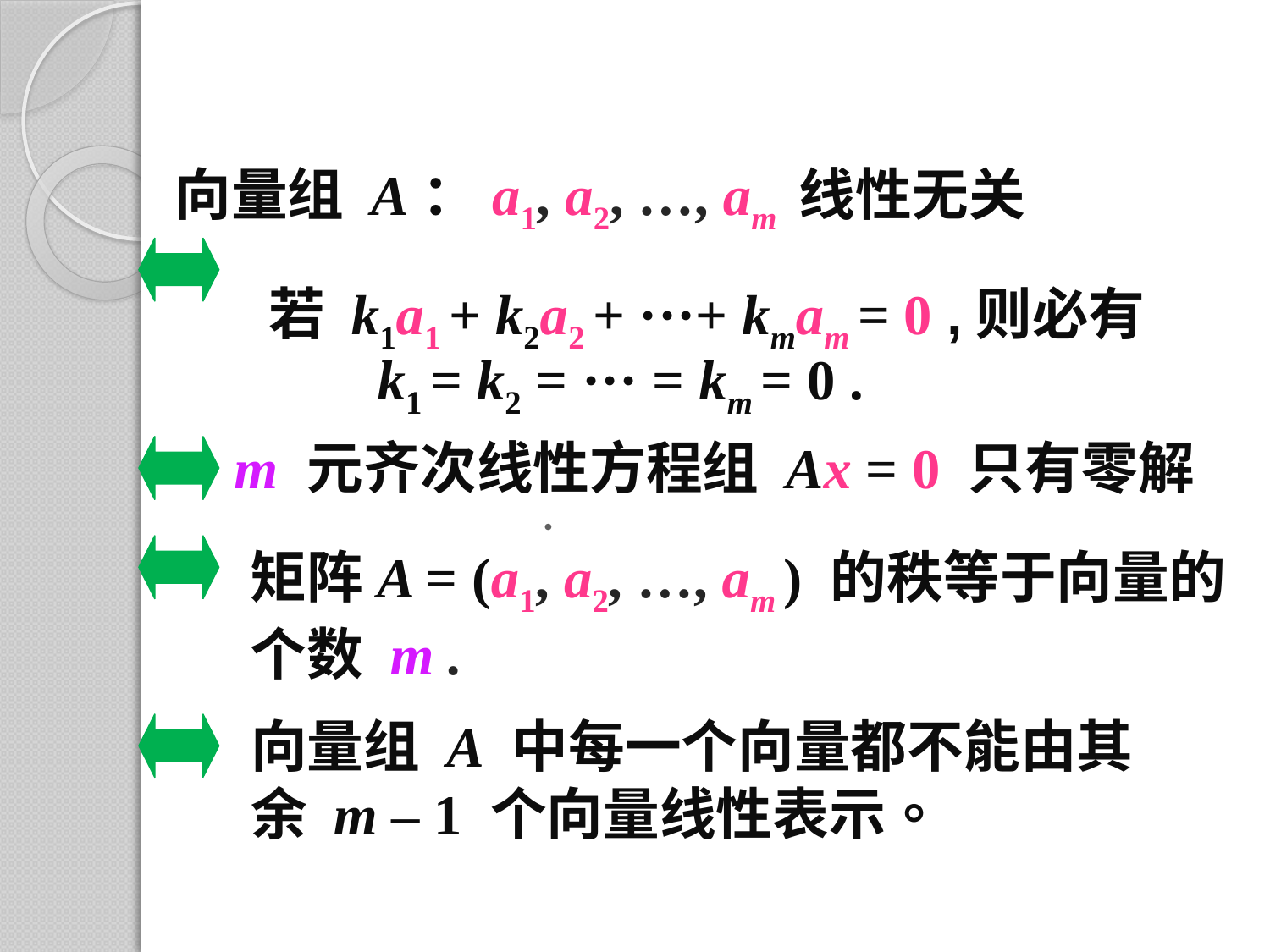

向量组 A：a1, a2, …, am 线性无关
若 k1a1 + k2a2 + ···+ kmam = 0 ,则必有

k1 = k2 = ··· = km = 0 .
m 元齐次线性方程组 Ax = 0 只有零解

				．

矩阵A = (a1, a2, …, am ) 的秩等于向量的个数 m .
向量组 A 中每一个向量都不能由其余 m – 1 个向量线性表示。